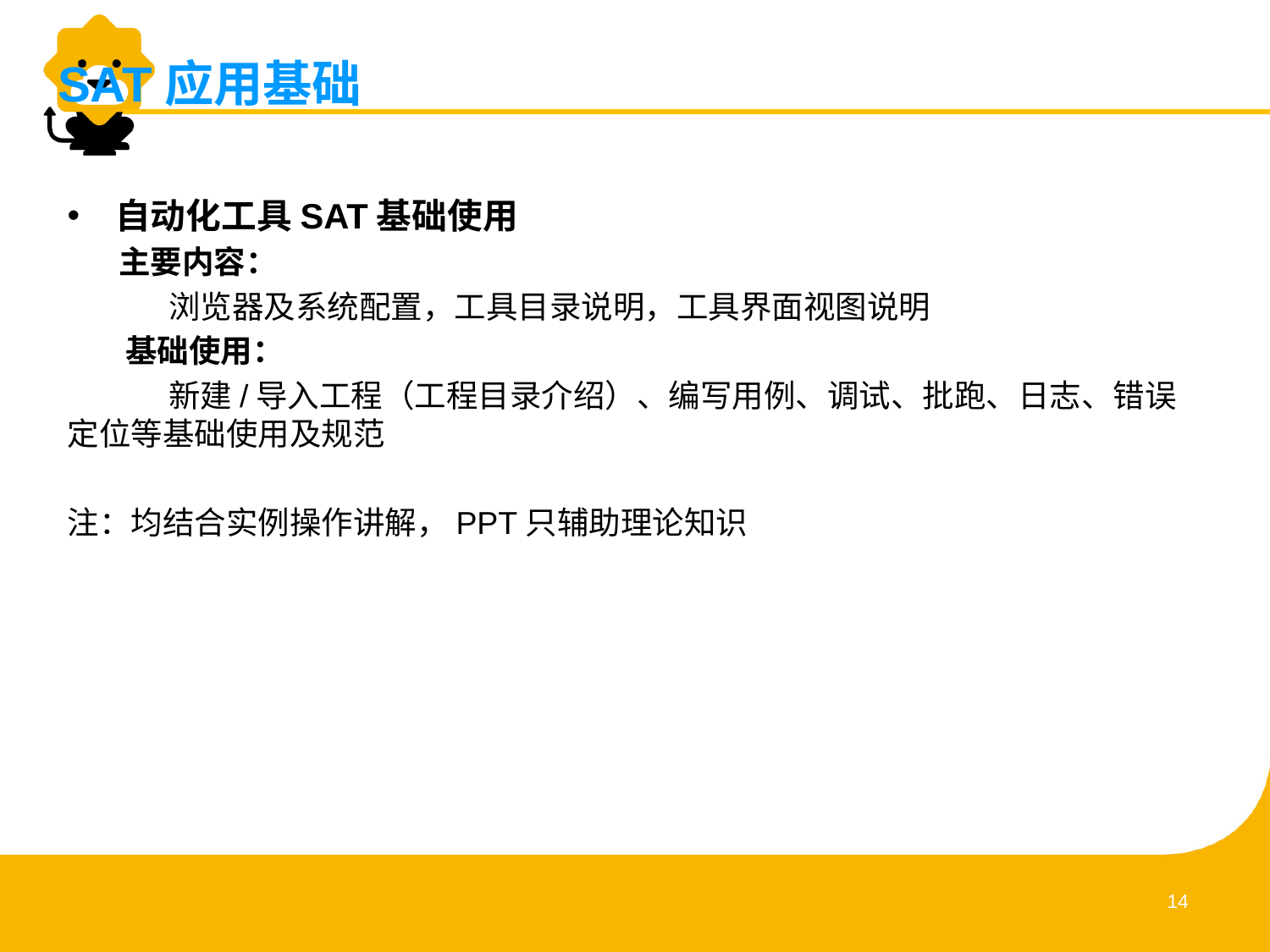

# SAT应用基础
自动化工具SAT基础使用
       主要内容：
             浏览器及系统配置，工具目录说明，工具界面视图说明
       基础使用：
             新建/导入工程（工程目录介绍）、编写用例、调试、批跑、日志、错误定位等基础使用及规范

注：均结合实例操作讲解，PPT只辅助理论知识